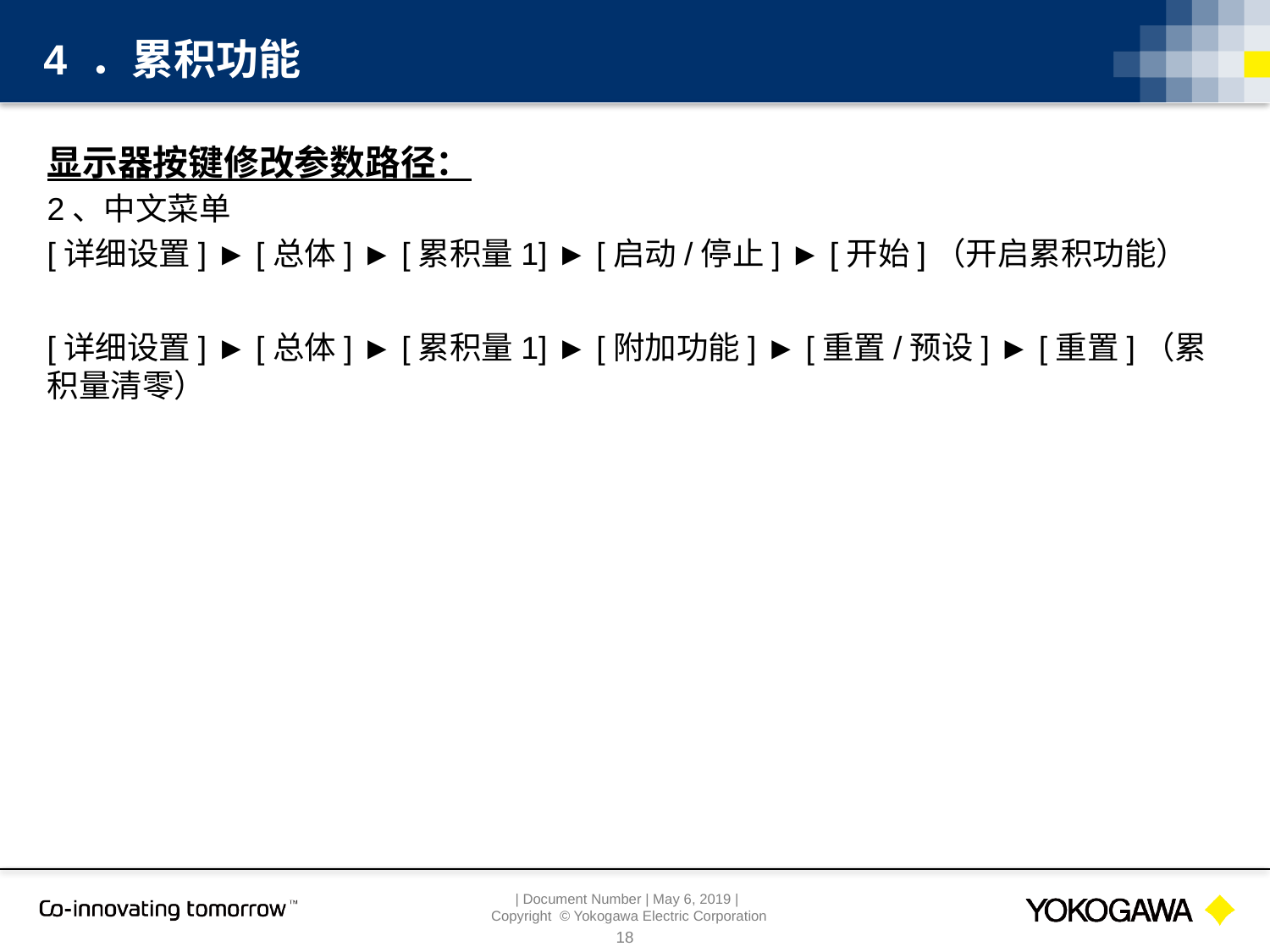

4 ．累积功能
显示器按键修改参数路径：
2、中文菜单
[详细设置] ► [总体] ► [累积量1] ► [启动/停止] ► [开始]（开启累积功能）

[详细设置] ► [总体] ► [累积量1] ► [附加功能] ► [重置/预设] ► [重置]（累积量清零）